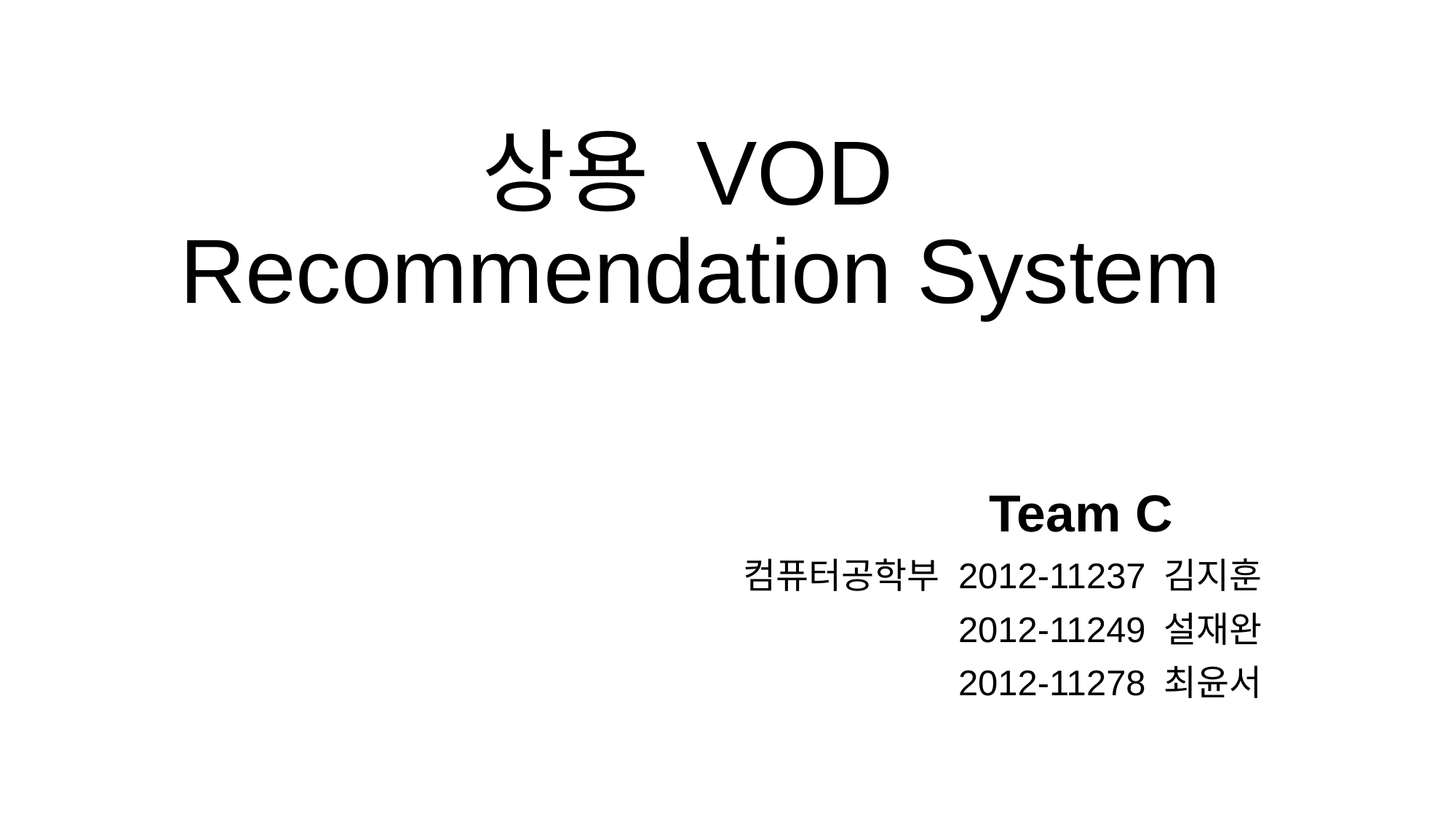

# 상용 VOD Recommendation System
                                                                        Team C
컴퓨터공학부 2012-11237 김지훈
2012-11249 설재완
2012-11278 최윤서